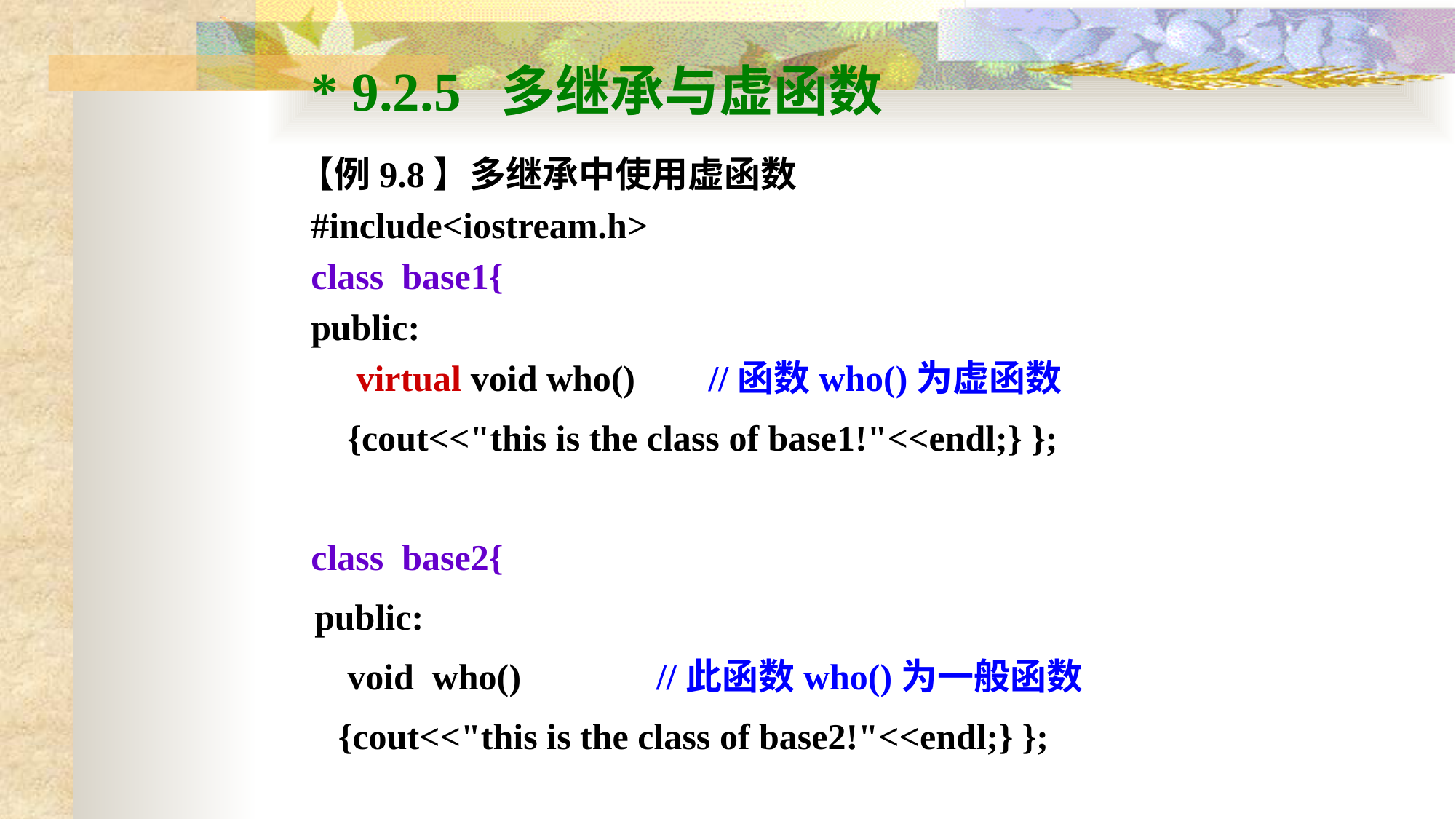

* 9.2.5  多继承与虚函数
    【例9.8】多继承中使用虚函数
      #include<iostream.h>
      class  base1{
      public:
           virtual void who()        //函数who()为虚函数
          {cout<<"this is the class of base1!"<<endl;} };

      class  base2{
     public:
          void  who()		  //此函数who()为一般函数
         {cout<<"this is the class of base2!"<<endl;} };